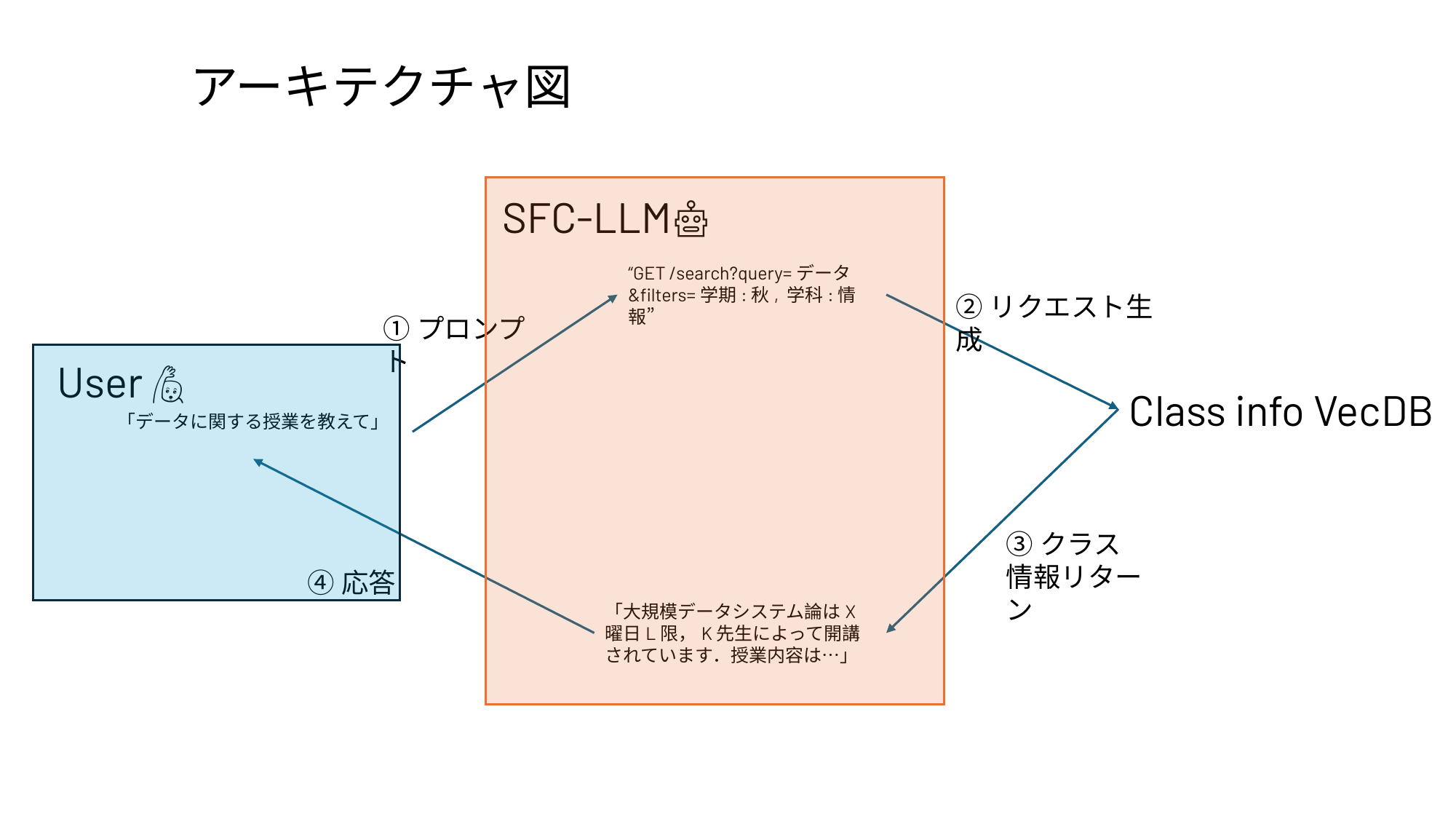

# アーキテクチャ図

SFC-LLM🤖

“GET /search?query=データ&filters=学期:秋, 学科:情報”
②リクエスト生成

User 🙋
①プロンプト

Class info VecDB
「データに関する授業を教えて」

③クラス情報リターン
④応答
「大規模データシステム論はX曜日L限，K先生によって開講されています．授業内容は…」